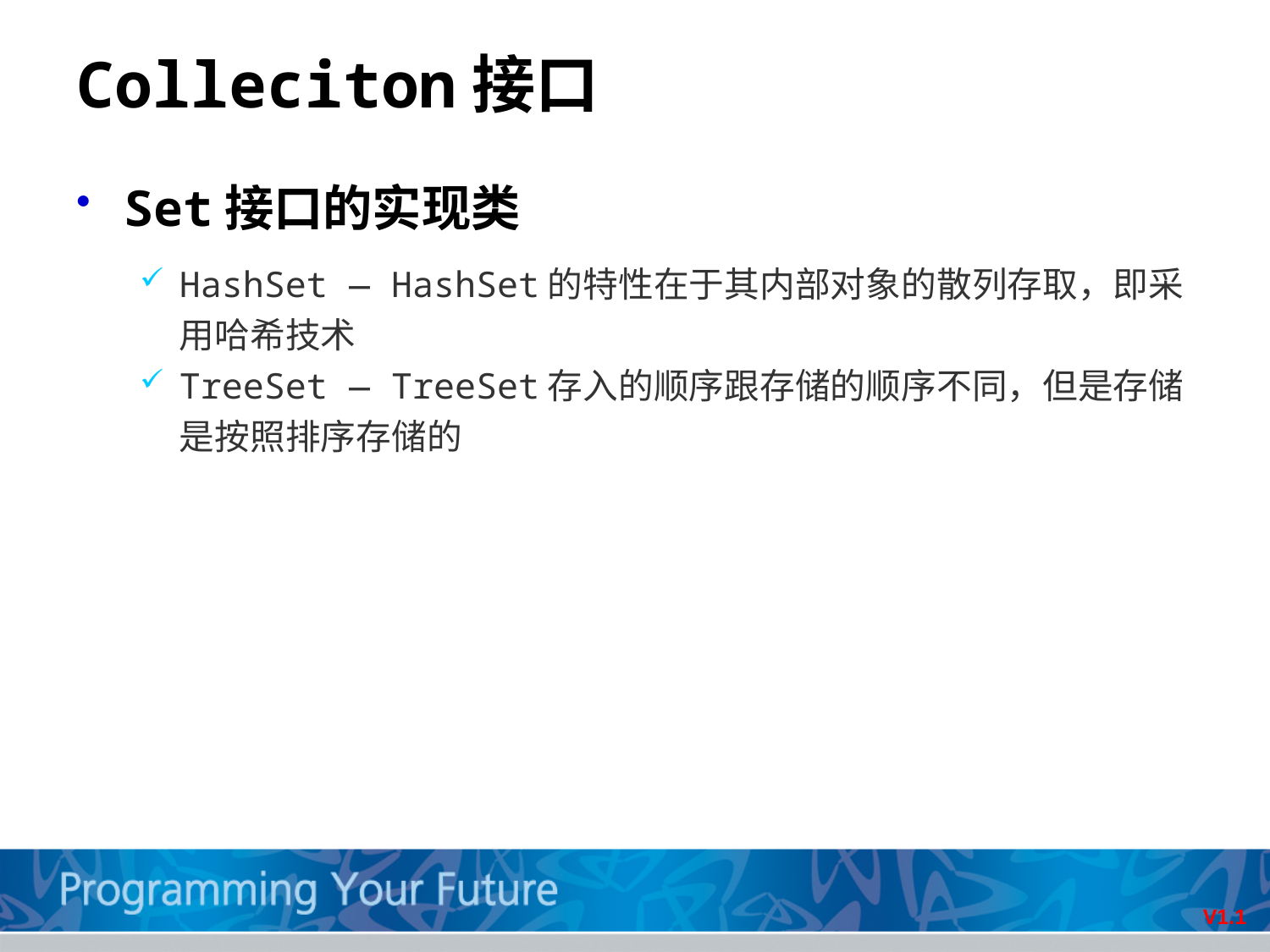

# Colleciton接口
Set接口的实现类
HashSet — HashSet的特性在于其内部对象的散列存取，即采用哈希技术
TreeSet — TreeSet存入的顺序跟存储的顺序不同，但是存储是按照排序存储的